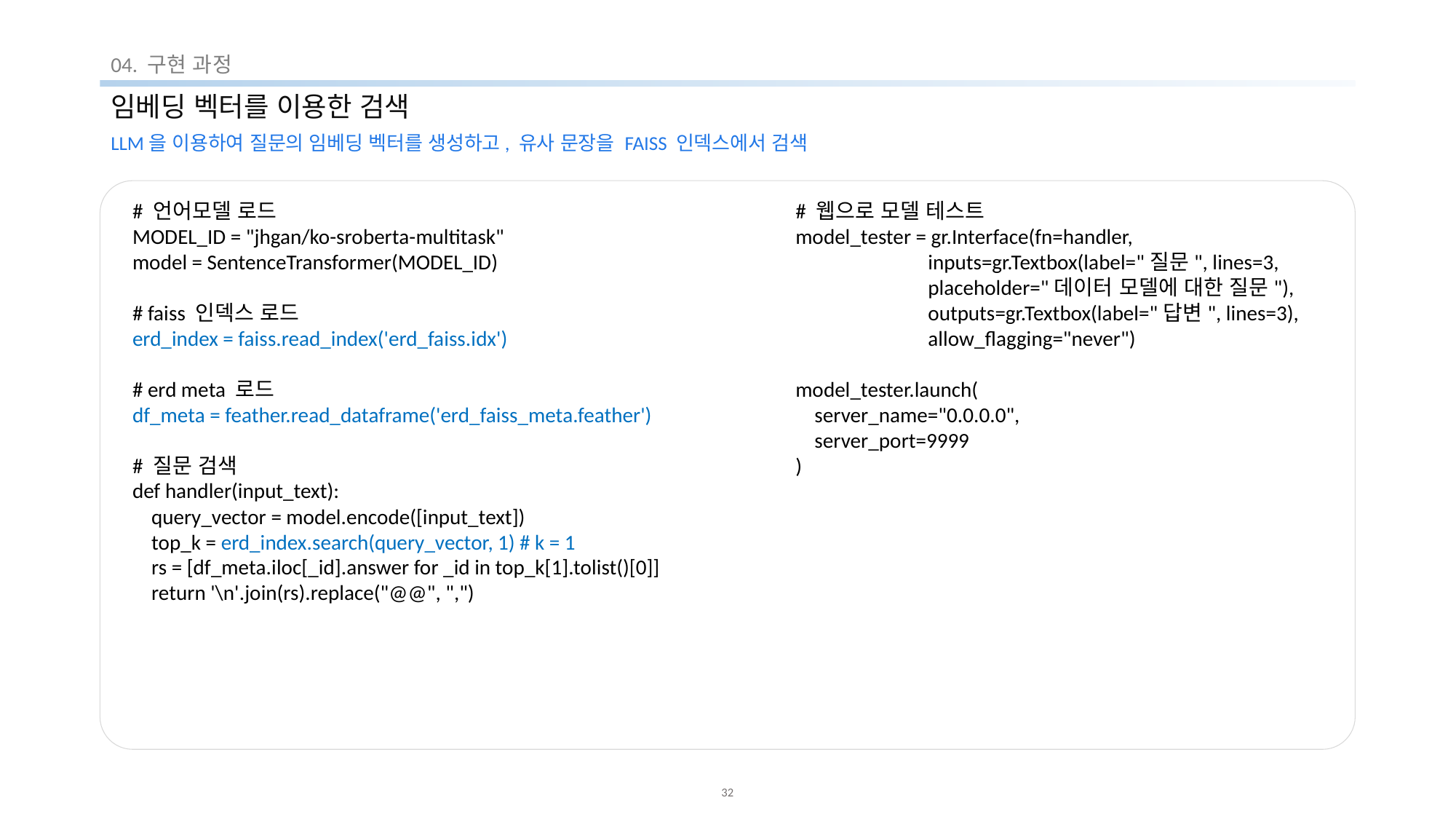

04. 구현 과정
# 임베딩 벡터를 이용한 검색
LLM을 이용하여 질문의 임베딩 벡터를 생성하고, 유사 문장을 FAISS 인덱스에서 검색

# 언어모델 로드
MODEL_ID = "jhgan/ko-sroberta-multitask"
model = SentenceTransformer(MODEL_ID)

# faiss 인덱스 로드
erd_index = faiss.read_index('erd_faiss.idx')

# erd meta 로드
df_meta = feather.read_dataframe('erd_faiss_meta.feather')

# 질문 검색
def handler(input_text):
    query_vector = model.encode([input_text])
    top_k = erd_index.search(query_vector, 1) # k = 1
    rs = [df_meta.iloc[_id].answer for _id in top_k[1].tolist()[0]]
    return '\n'.join(rs).replace("@@", ",")

# 웹으로 모델 테스트
model_tester = gr.Interface(fn=handler,
                            inputs=gr.Textbox(label="질문", lines=3,
                            placeholder="데이터 모델에 대한 질문"),
                            outputs=gr.Textbox(label="답변", lines=3),
                            allow_flagging="never")

model_tester.launch(
    server_name="0.0.0.0",
    server_port=9999
)